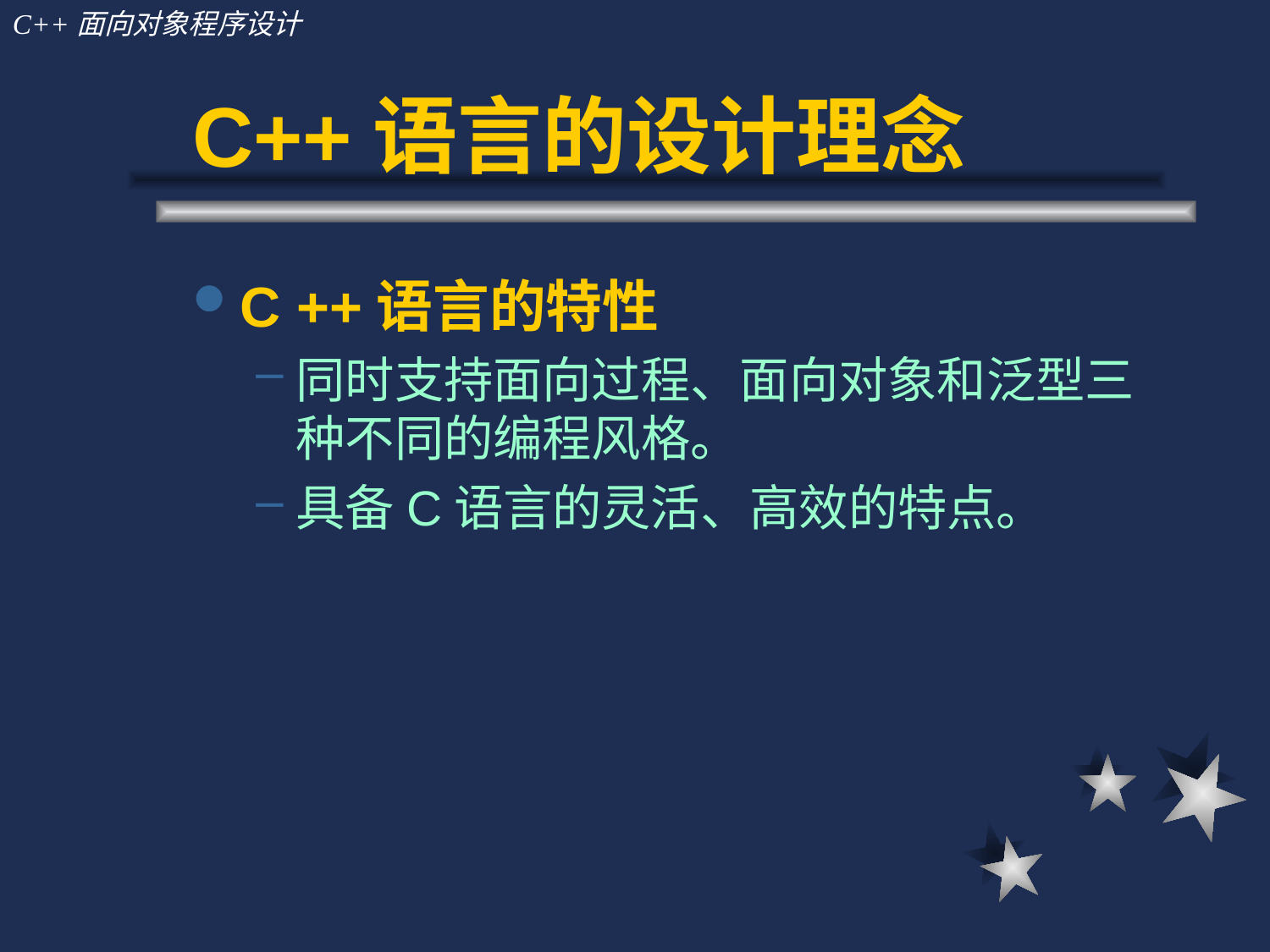

# C++语言的设计理念
C ++语言的特性
同时支持面向过程、面向对象和泛型三种不同的编程风格。
具备C语言的灵活、高效的特点。
5